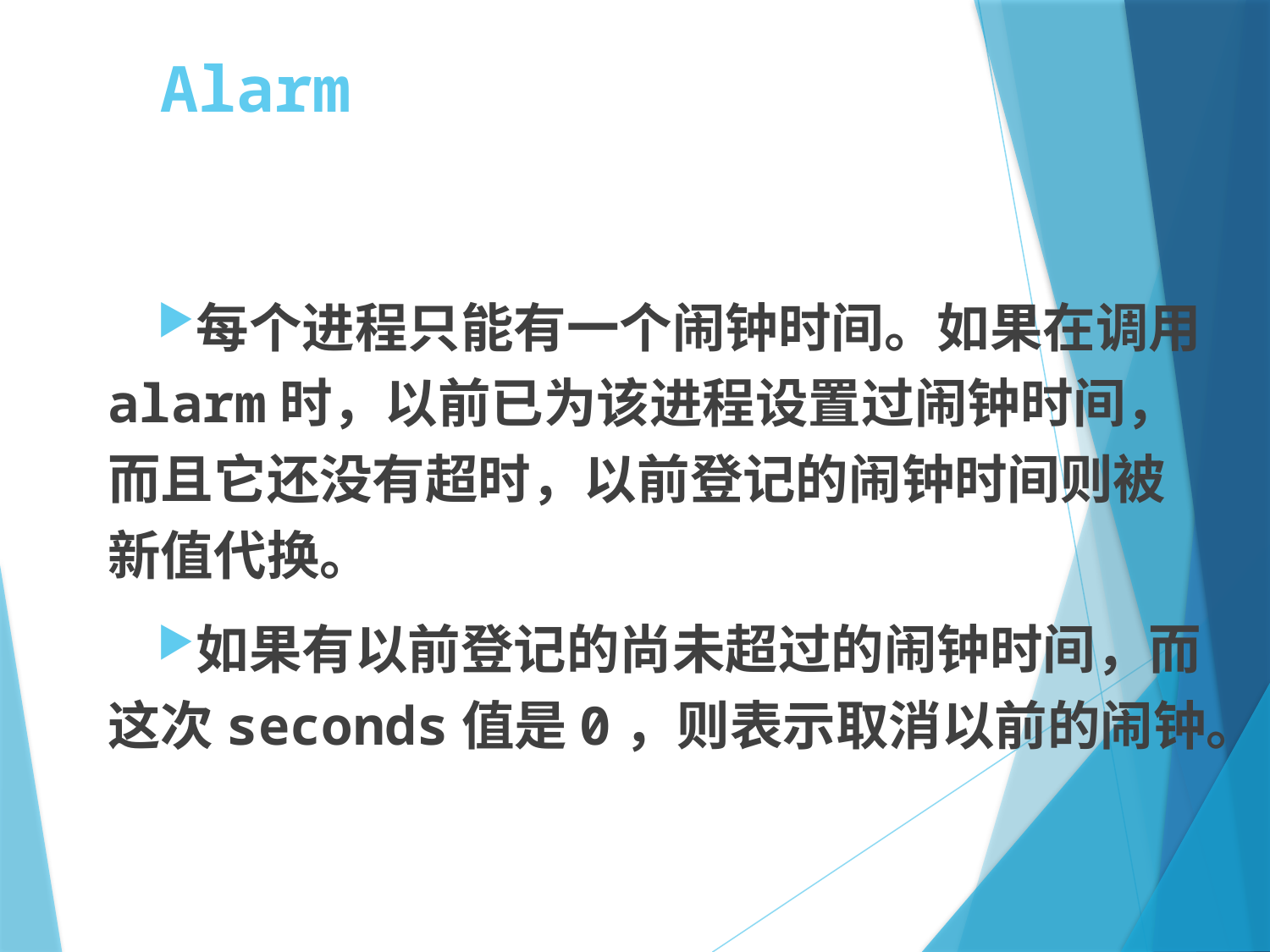

# Alarm
每个进程只能有一个闹钟时间。如果在调用alarm时，以前已为该进程设置过闹钟时间，而且它还没有超时，以前登记的闹钟时间则被新值代换。
如果有以前登记的尚未超过的闹钟时间，而这次seconds值是0，则表示取消以前的闹钟。